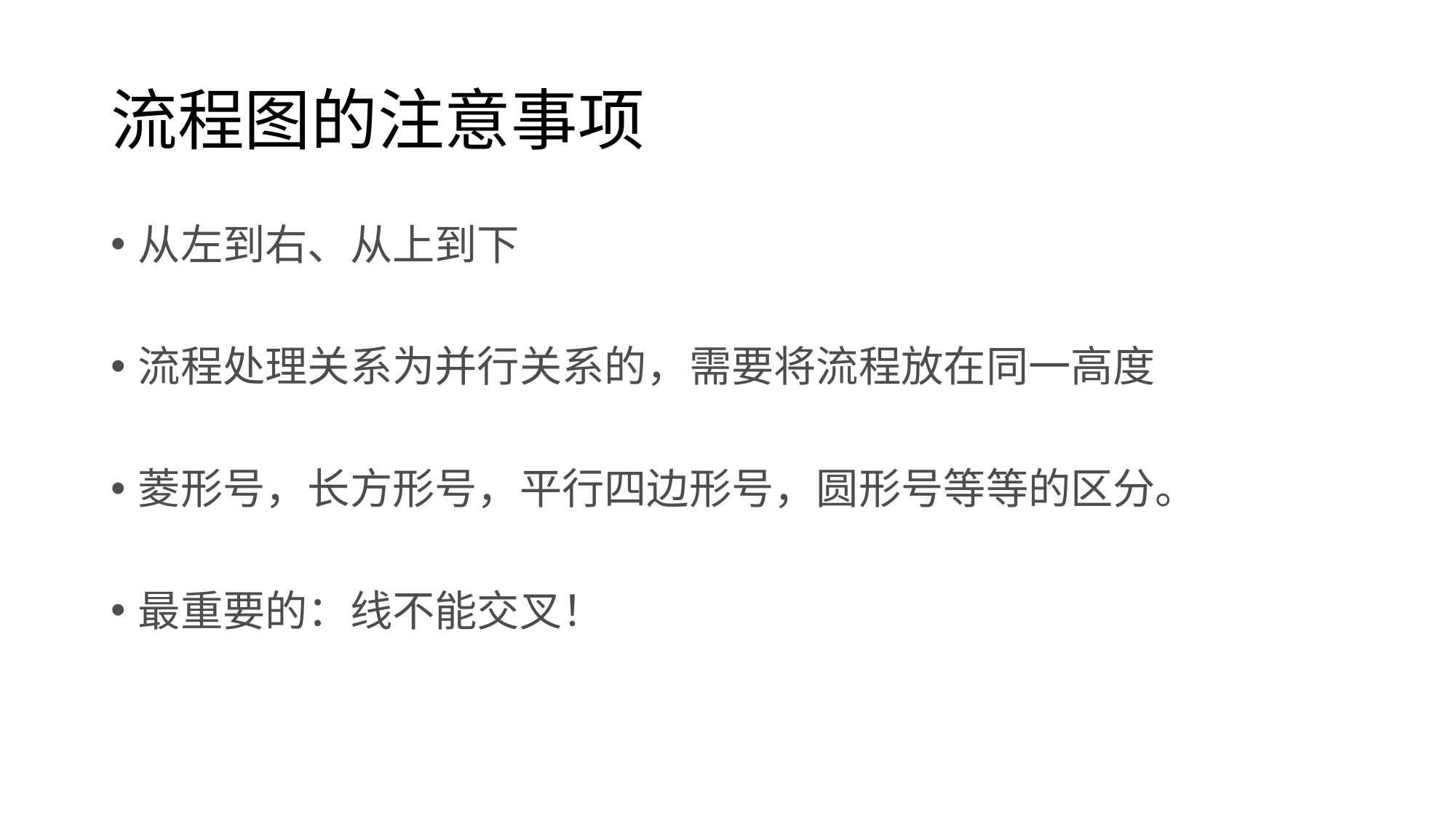

# 流程图的注意事项
从左到右、从上到下

流程处理关系为并行关系的，需要将流程放在同一高度

菱形号，长方形号，平行四边形号，圆形号等等的区分。

最重要的：线不能交叉！